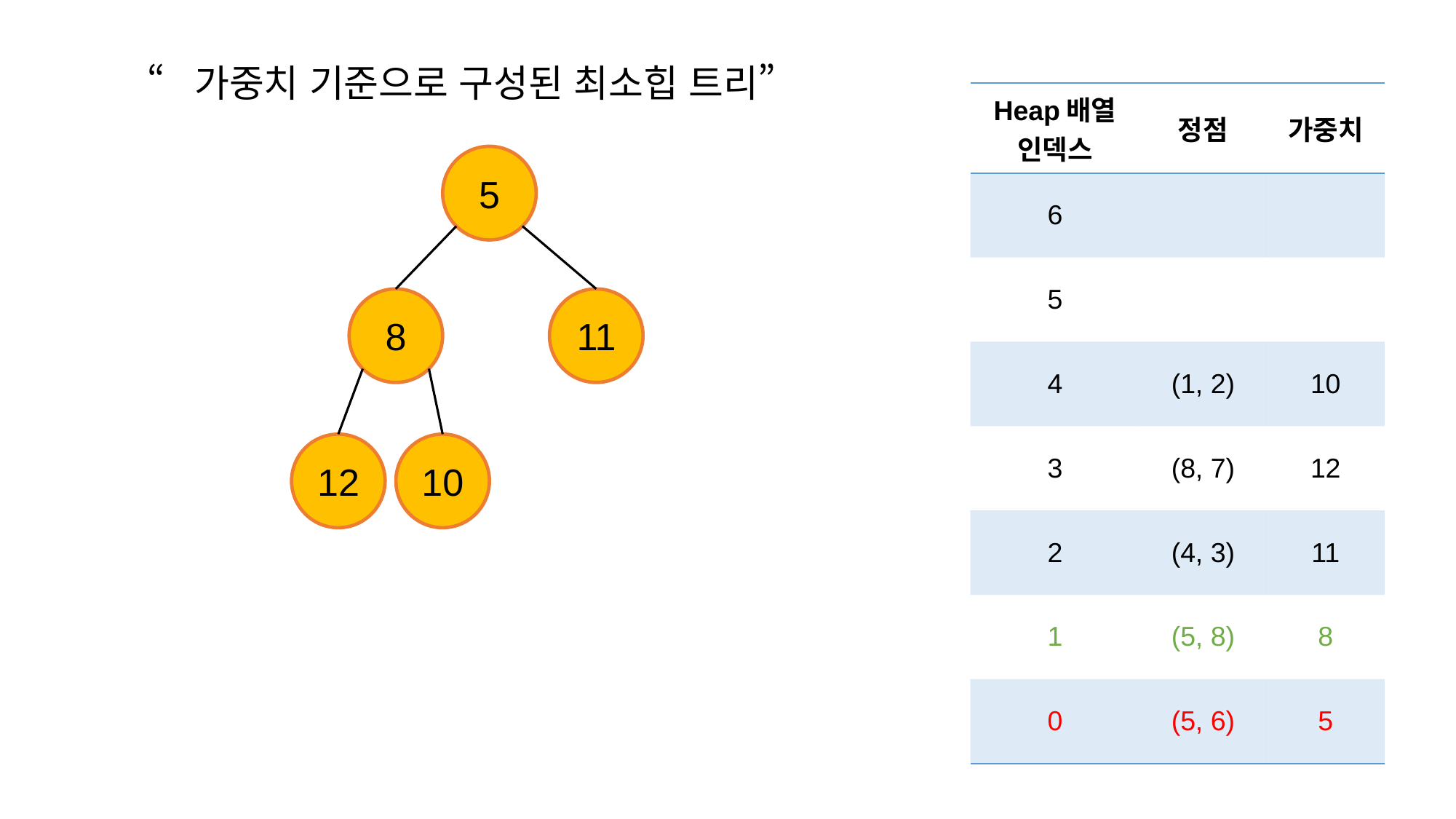

“가중치 기준으로 구성된 최소힙 트리”
| Heap배열 인덱스 | 정점 | 가중치 |
| --- | --- | --- |
| 6 |  |  |
| 5 |  |  |
| 4 | (1, 2) | 10 |
| 3 | (8, 7) | 12 |
| 2 | (4, 3) | 11 |
| 1 | (5, 8) | 8 |
| 0 | (5, 6) | 5 |
5
8
11
12
10